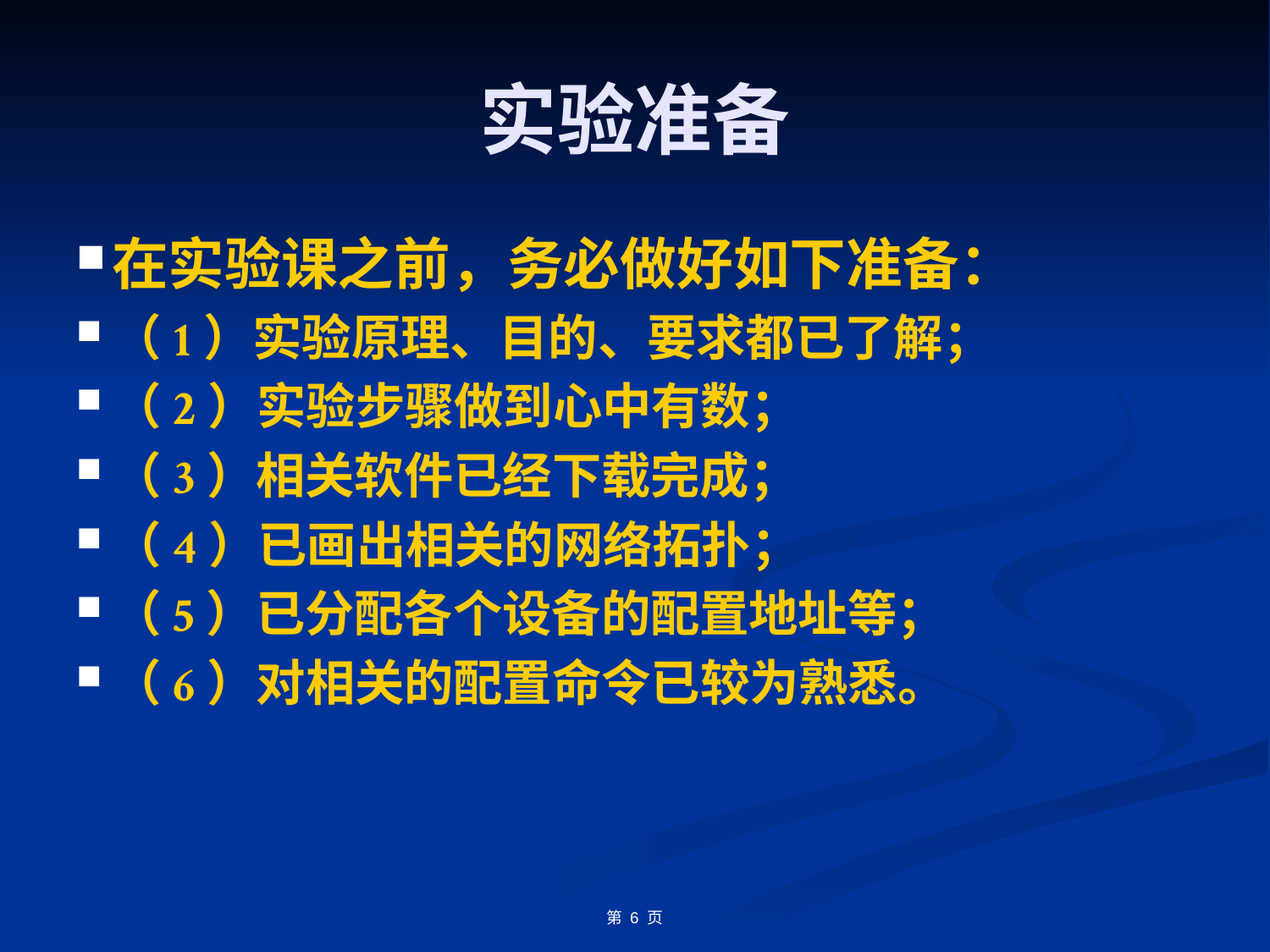

# 实验准备
在实验课之前，务必做好如下准备：
（1）实验原理、目的、要求都已了解；
（2）实验步骤做到心中有数；
（3）相关软件已经下载完成；
（4）已画出相关的网络拓扑；
（5）已分配各个设备的配置地址等；
（6）对相关的配置命令已较为熟悉。

第 6 页